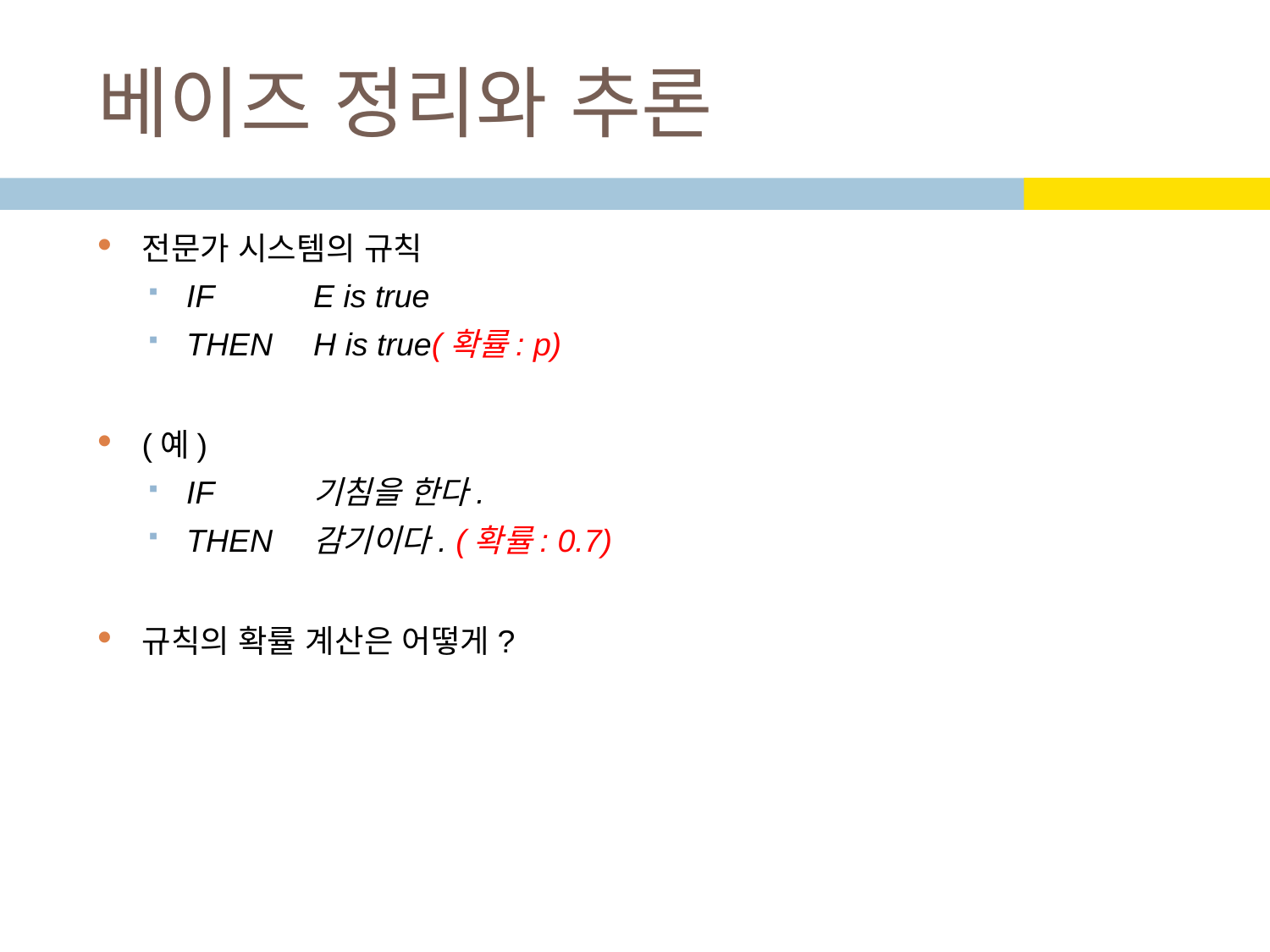

# 베이즈 정리와 추론
전문가 시스템의 규칙
IF 	E is true
THEN 	H is true(확률: p)

(예)
IF 	기침을 한다.
THEN 	감기이다. (확률: 0.7)

규칙의 확률 계산은 어떻게?